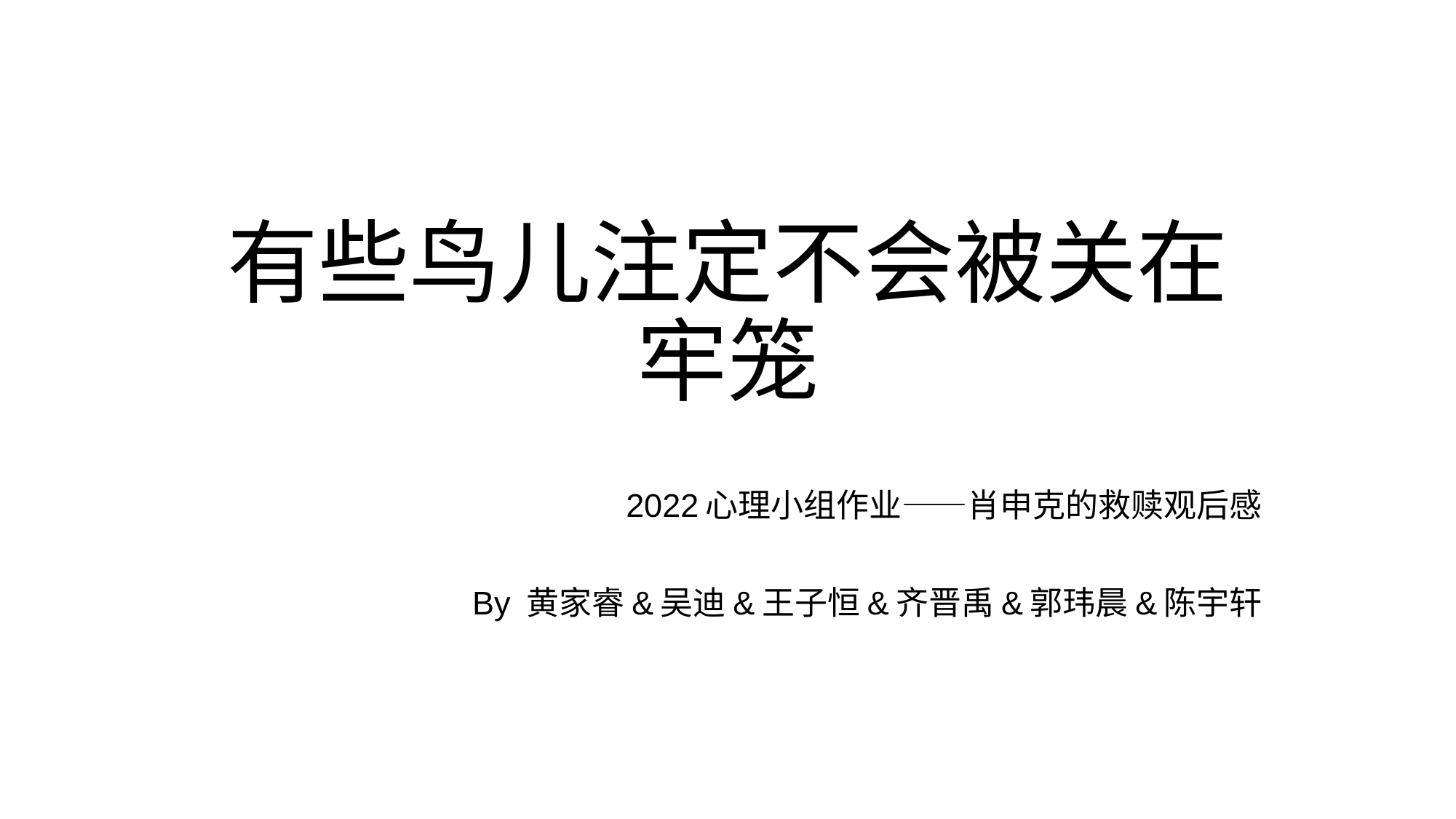

# 有些鸟儿注定不会被关在牢笼

2022心理小组作业——肖申克的救赎观后感

By 黄家睿&吴迪&王子恒&齐晋禹&郭玮晨&陈宇轩